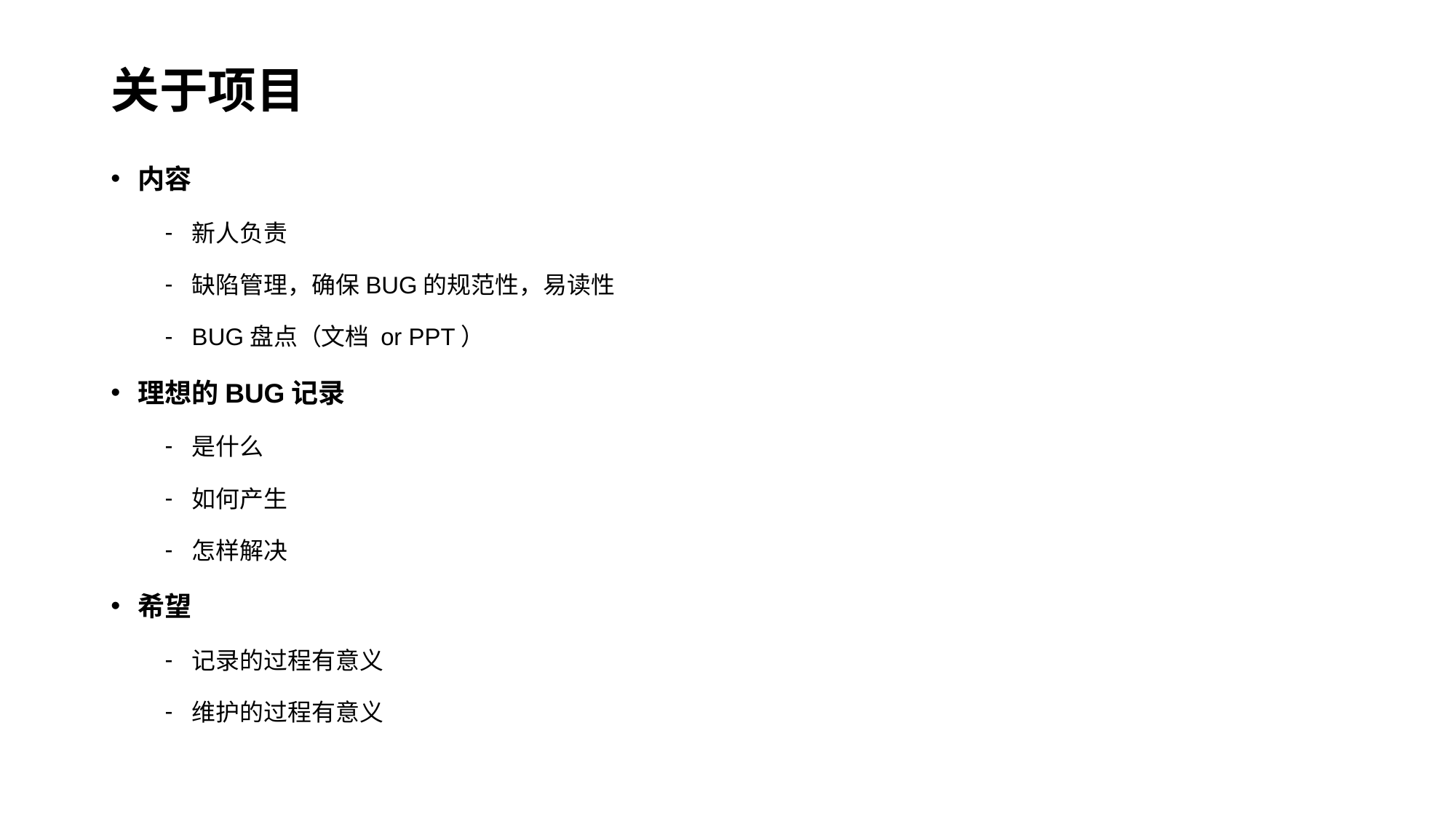

# 关于项目
内容
新人负责
缺陷管理，确保BUG的规范性，易读性
BUG盘点（文档 or PPT）
理想的BUG记录
是什么
如何产生
怎样解决
希望
记录的过程有意义
维护的过程有意义